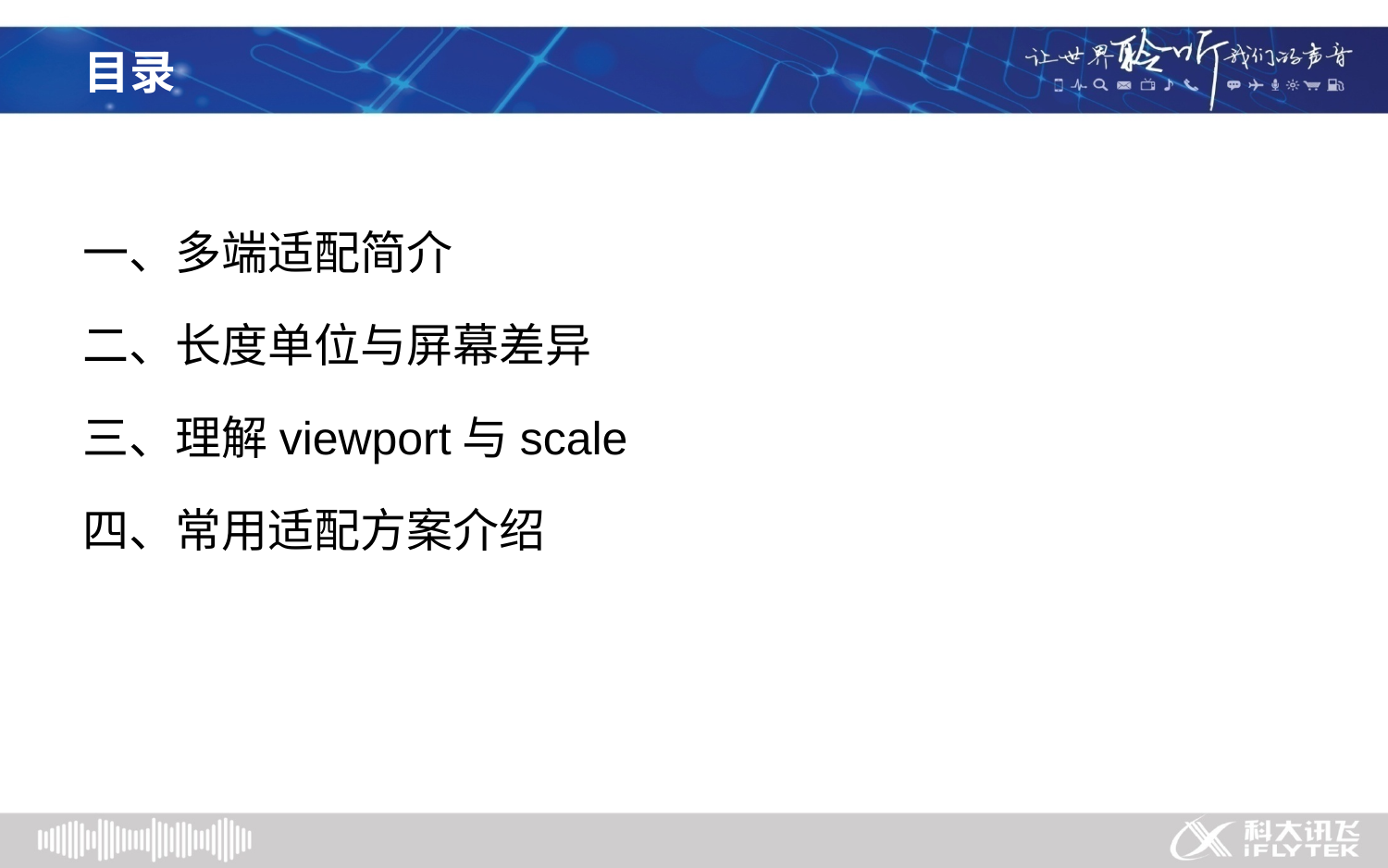

# 目录
一、多端适配简介
二、长度单位与屏幕差异
三、理解viewport与scale
四、常用适配方案介绍